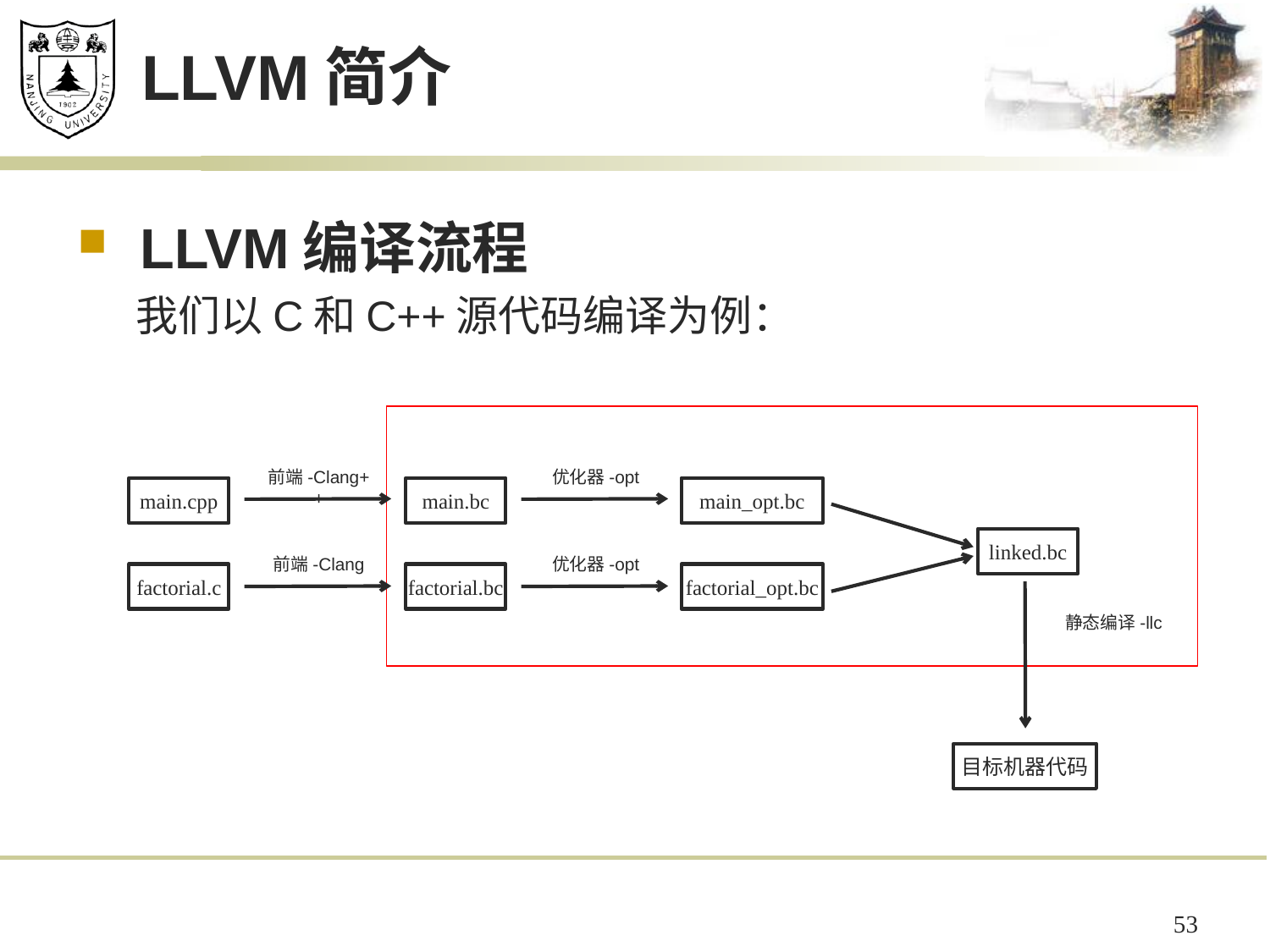

# LLVM简介
LLVM编译流程
       我们以C和C++源代码编译为例：

前端-Clang++
优化器-opt
main.cpp
main.bc
main_opt.bc
linked.bc
前端-Clang
优化器-opt
factorial.c
factorial.bc
factorial_opt.bc
静态编译-llc
目标机器代码